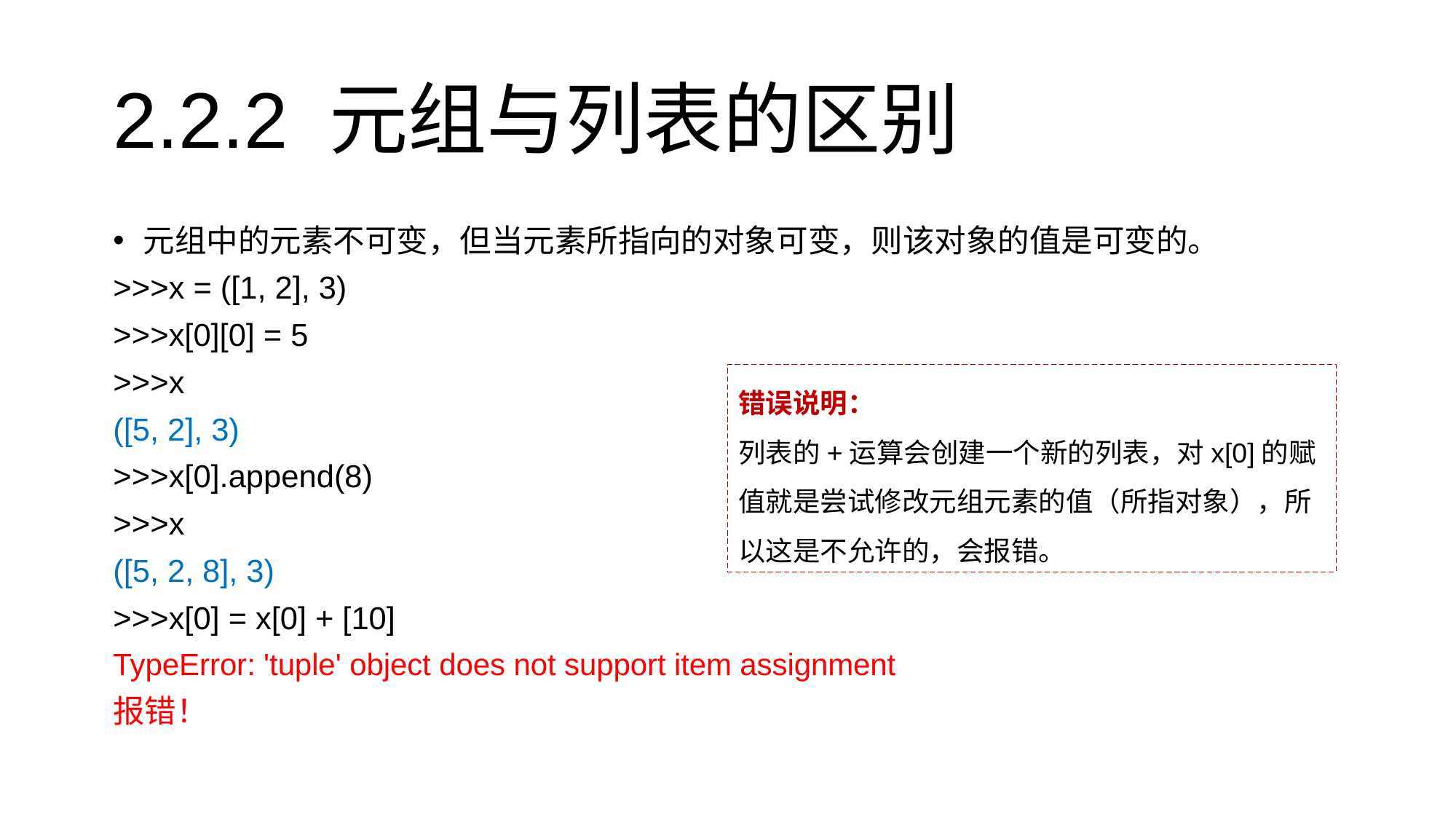

# 2.2.2 元组与列表的区别
元组中的元素不可变，但当元素所指向的对象可变，则该对象的值是可变的。
>>>x = ([1, 2], 3)
>>>x[0][0] = 5
>>>x
([5, 2], 3)
>>>x[0].append(8)
>>>x
([5, 2, 8], 3)
>>>x[0] = x[0] + [10]
TypeError: 'tuple' object does not support item assignment
报错！
错误说明：
列表的+运算会创建一个新的列表，对x[0]的赋值就是尝试修改元组元素的值（所指对象），所以这是不允许的，会报错。